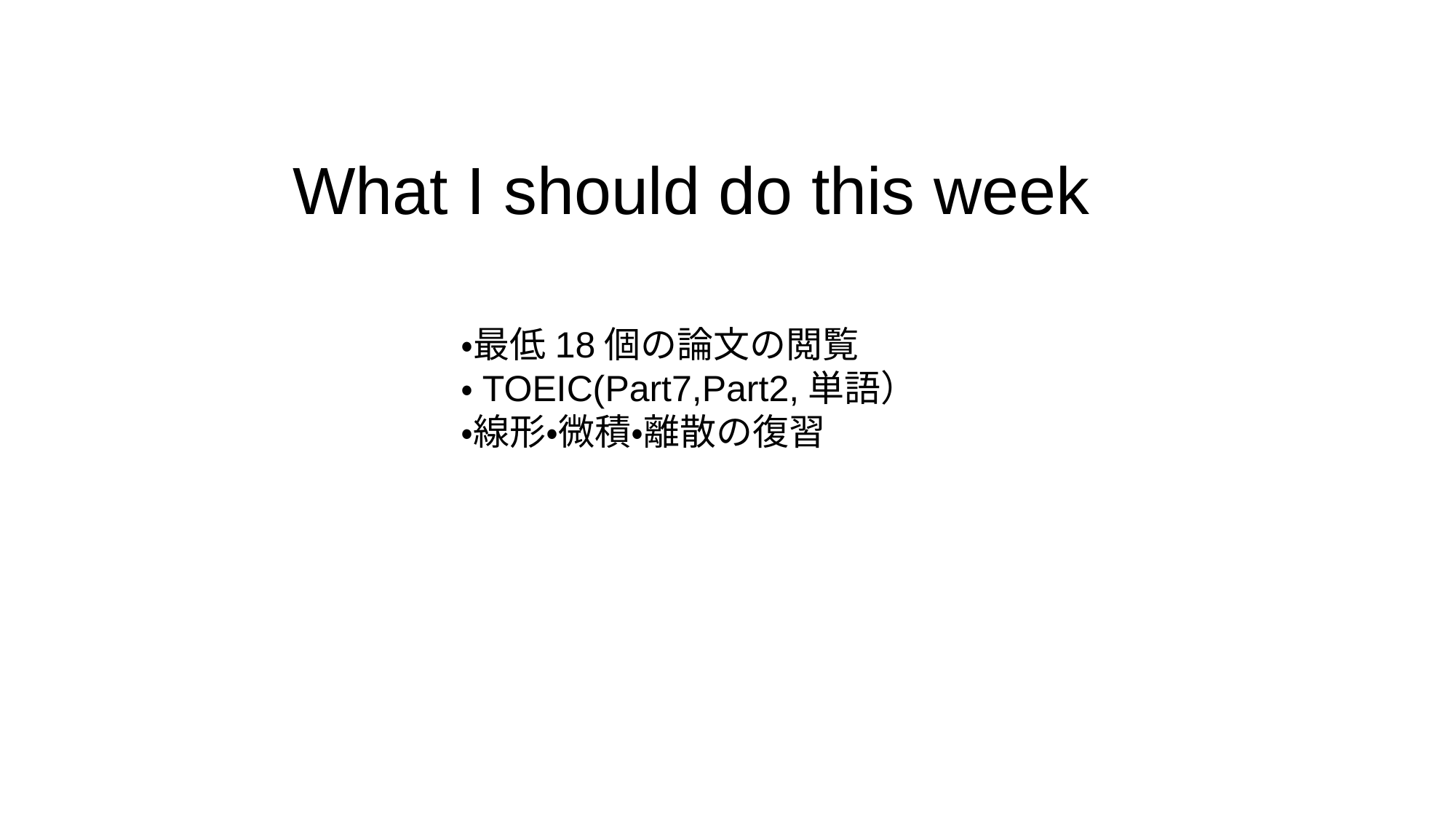

# What I should do this week
・最低18個の論文の閲覧
・TOEIC(Part7,Part2,単語）
・線形・微積・離散の復習